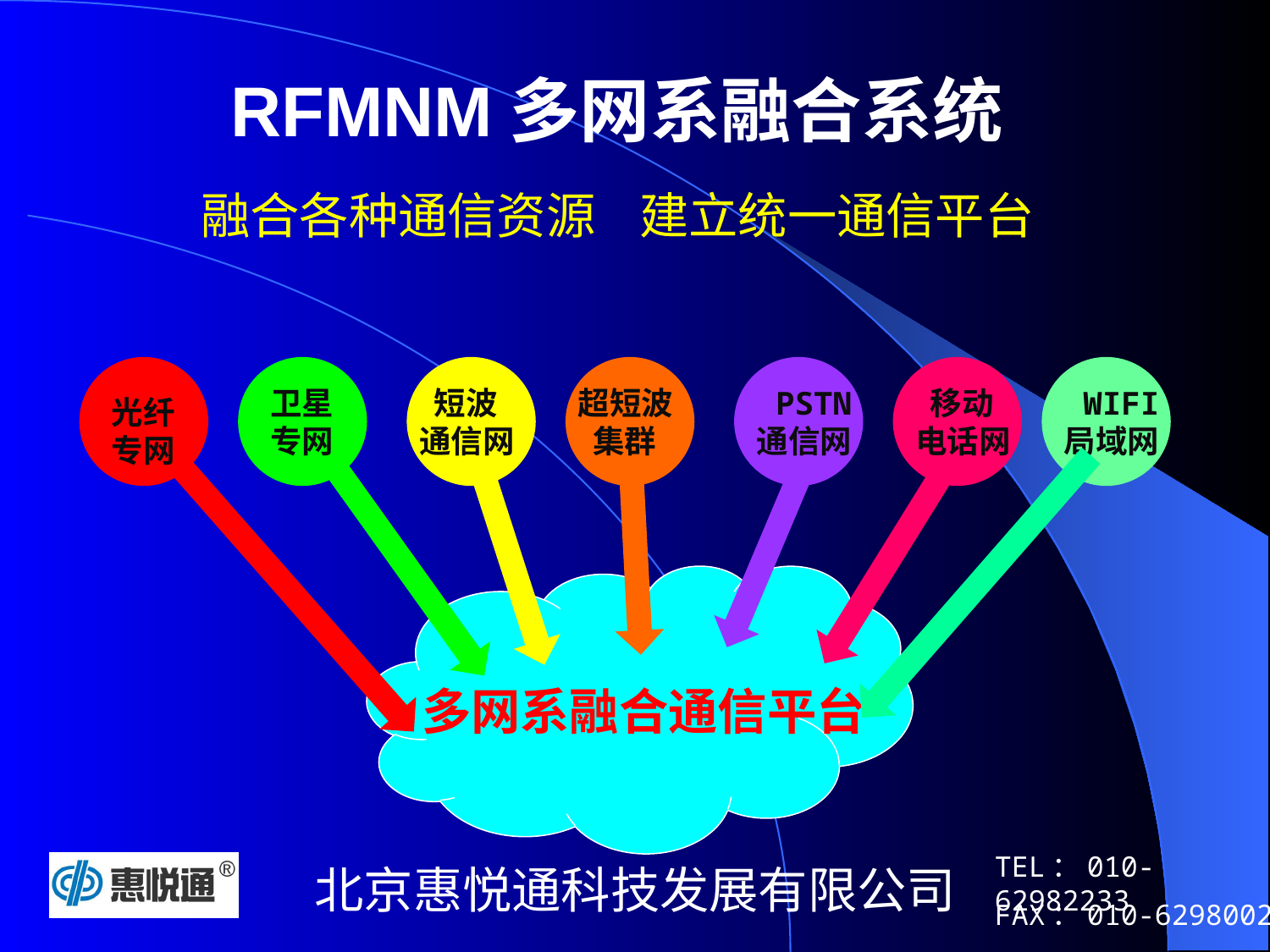

RFMNM多网系融合系统
融合各种通信资源    建立统一通信平台

光纤专网

卫星专网

 短波
通信网

超短波
 集群

 PSTN
通信网

 移动
电话网

 WIFI
局域网

多网系融合通信平台